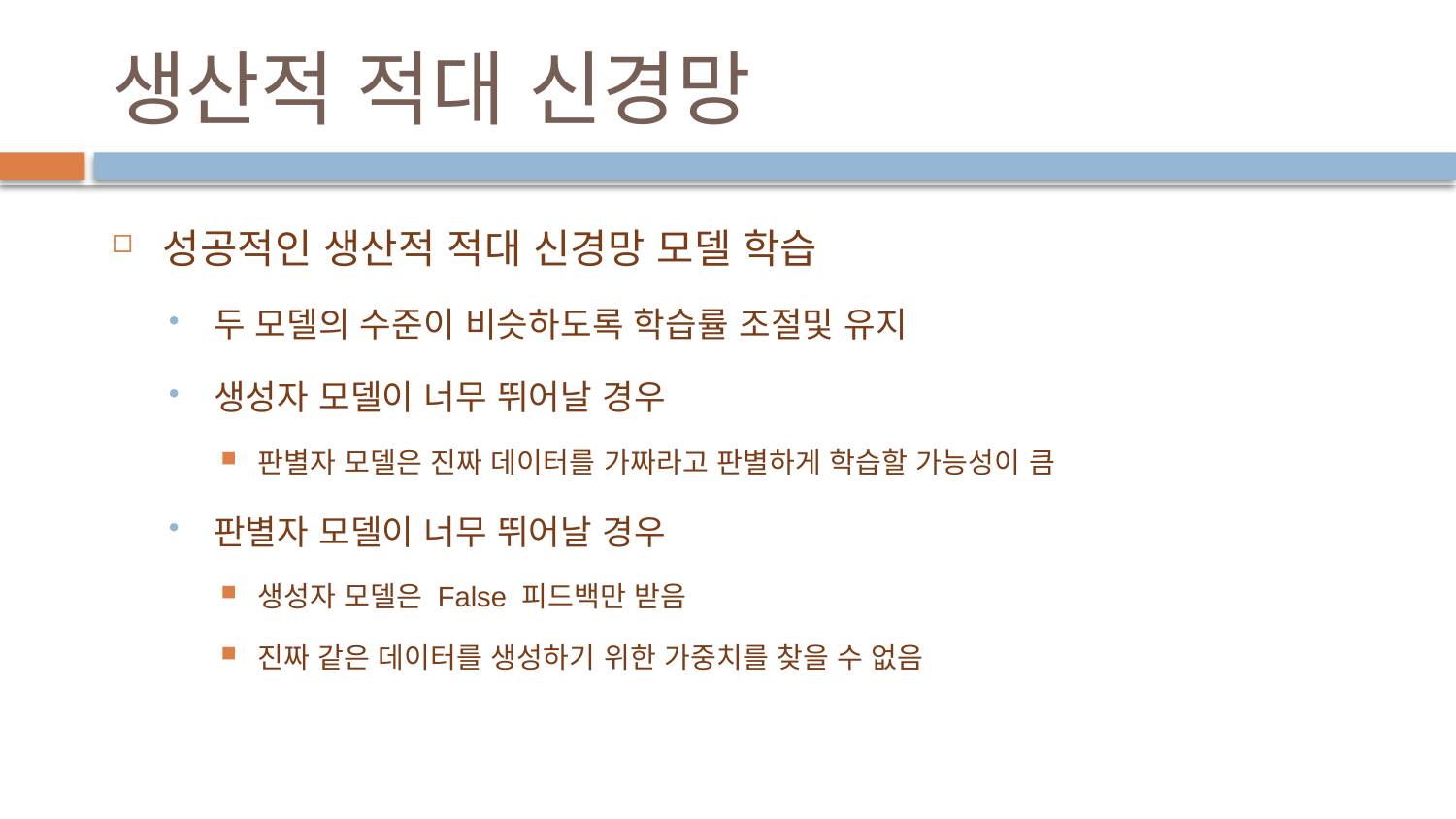

# 생산적 적대 신경망
성공적인 생산적 적대 신경망 모델 학습
두 모델의 수준이 비슷하도록 학습률 조절및 유지
생성자 모델이 너무 뛰어날 경우
판별자 모델은 진짜 데이터를 가짜라고 판별하게 학습할 가능성이 큼
판별자 모델이 너무 뛰어날 경우
생성자 모델은 False 피드백만 받음
진짜 같은 데이터를 생성하기 위한 가중치를 찾을 수 없음